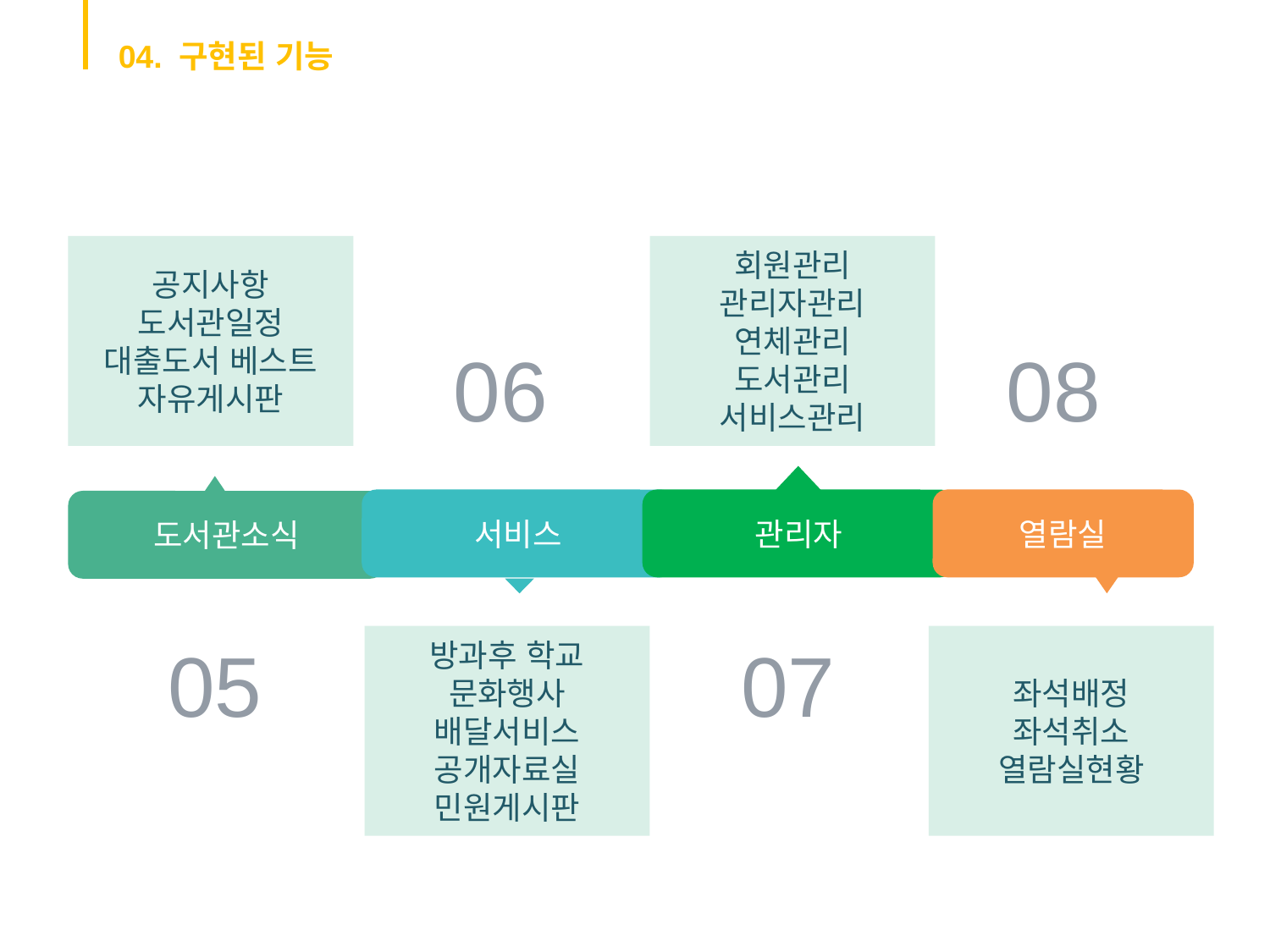

04. 구현된 기능
공지사항
도서관일정
대출도서 베스트
자유게시판
회원관리
관리자관리
연체관리
도서관리
서비스관리
06
08

관리자
열람실
서비스
도서관소식

05
방과후 학교
문화행사
배달서비스
공개자료실
민원게시판
07
좌석배정
좌석취소
열람실현황